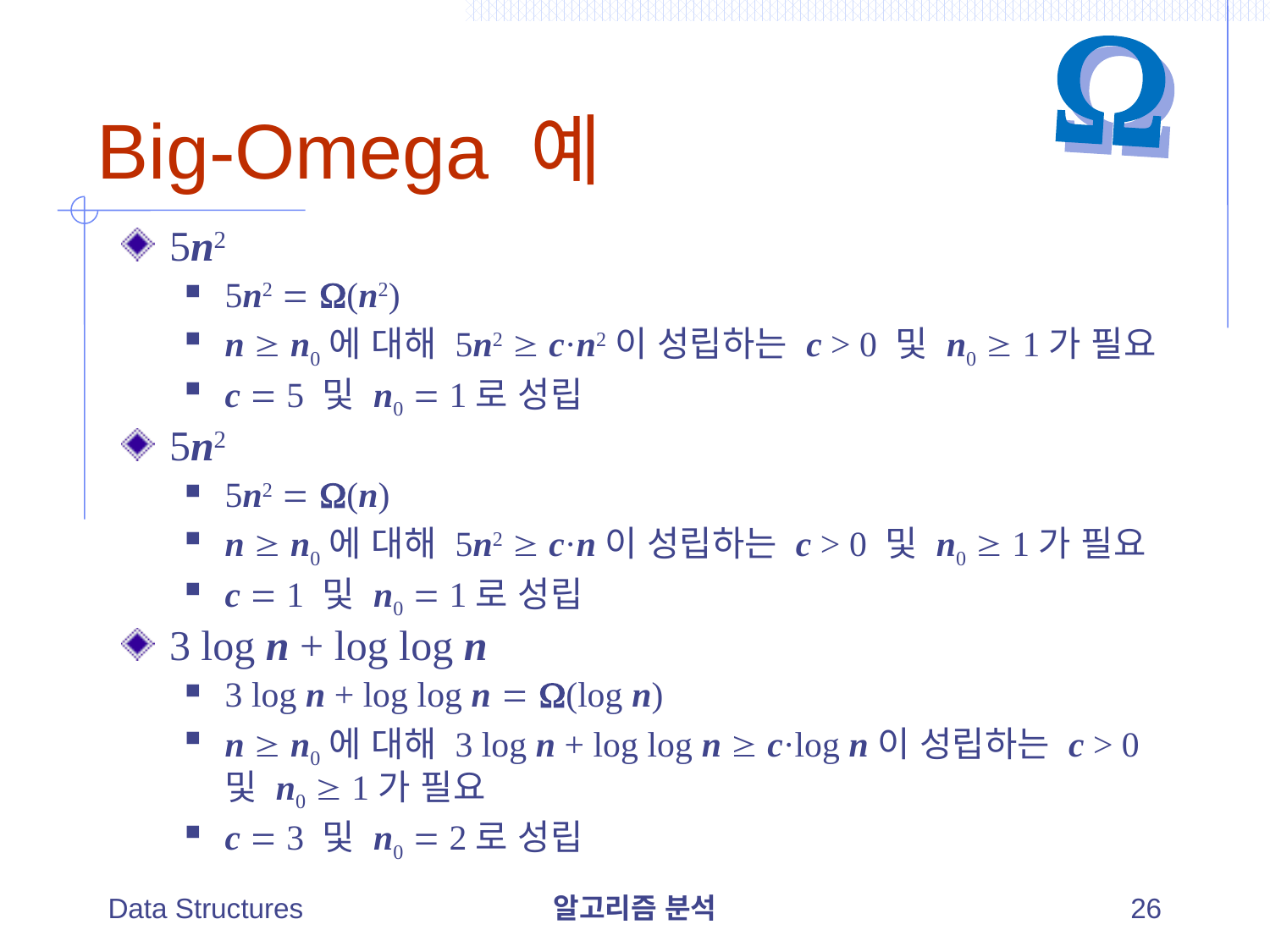

Ω
Ω
Big-Omega 예
5n2
5n2 = Ω(n2)
n ≥ n0에 대해 5n2 ≥ c·n2이 성립하는 c > 0 및 n0 ≥ 1가 필요
c = 5 및 n0 = 1로 성립
5n2
5n2 = Ω(n)
n ≥ n0에 대해 5n2 ≥ c·n이 성립하는 c > 0 및 n0 ≥ 1가 필요
c = 1 및 n0 = 1로 성립
3 log n + log log n
3 log n + log log n = Ω(log n)
n ≥ n0에 대해 3 log n + log log n ≥ c·log n이 성립하는 c > 0 및 n0 ≥ 1가 필요
c = 3 및 n0 = 2로 성립
Data Structures
알고리즘 분석
26